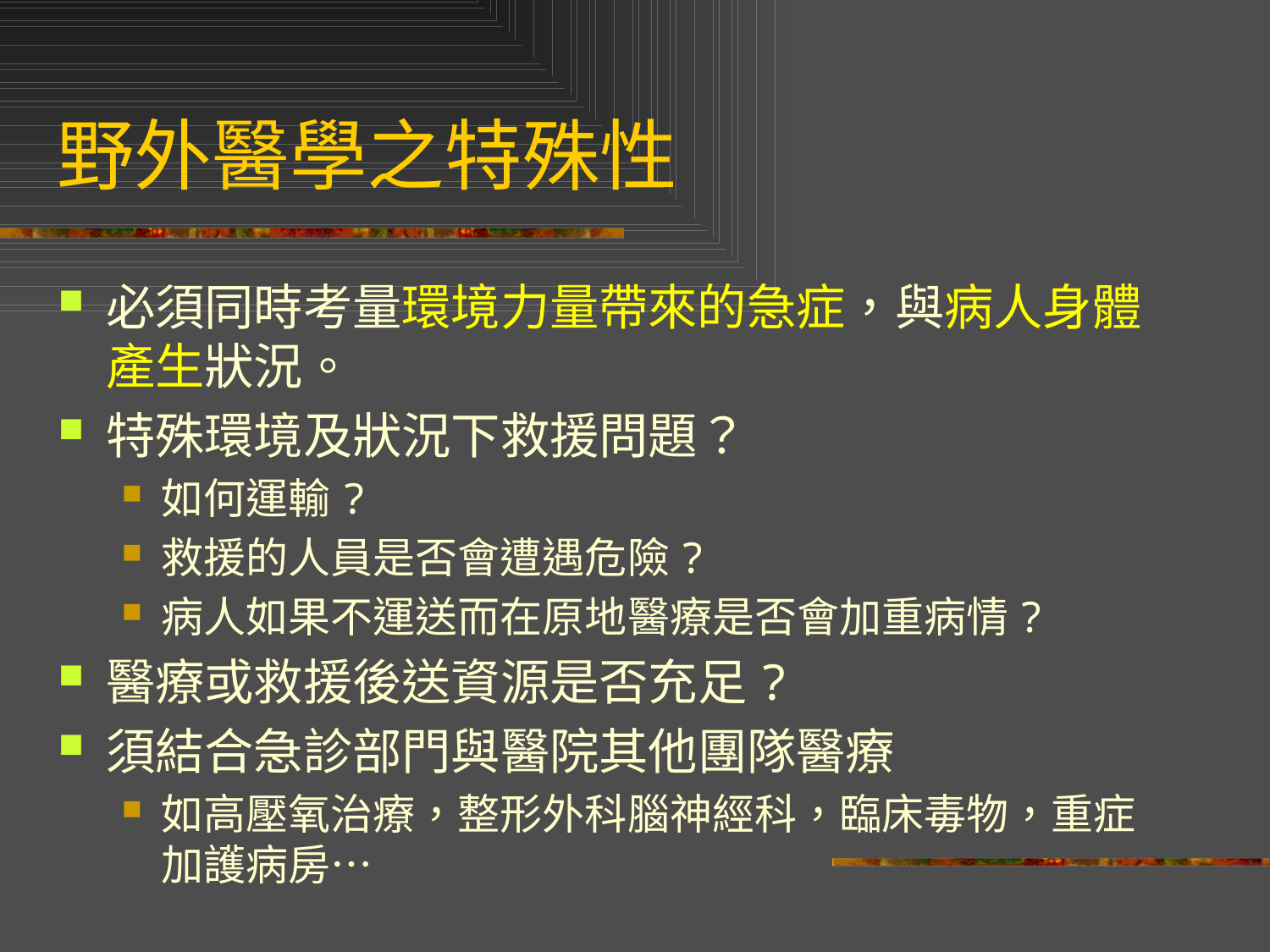

# 野外醫學之特殊性
必須同時考量環境力量帶來的急症，與病人身體產生狀況。
特殊環境及狀況下救援問題？
如何運輸?
救援的人員是否會遭遇危險?
病人如果不運送而在原地醫療是否會加重病情?
醫療或救援後送資源是否充足?
須結合急診部門與醫院其他團隊醫療
如高壓氧治療，整形外科腦神經科，臨床毒物，重症加護病房…